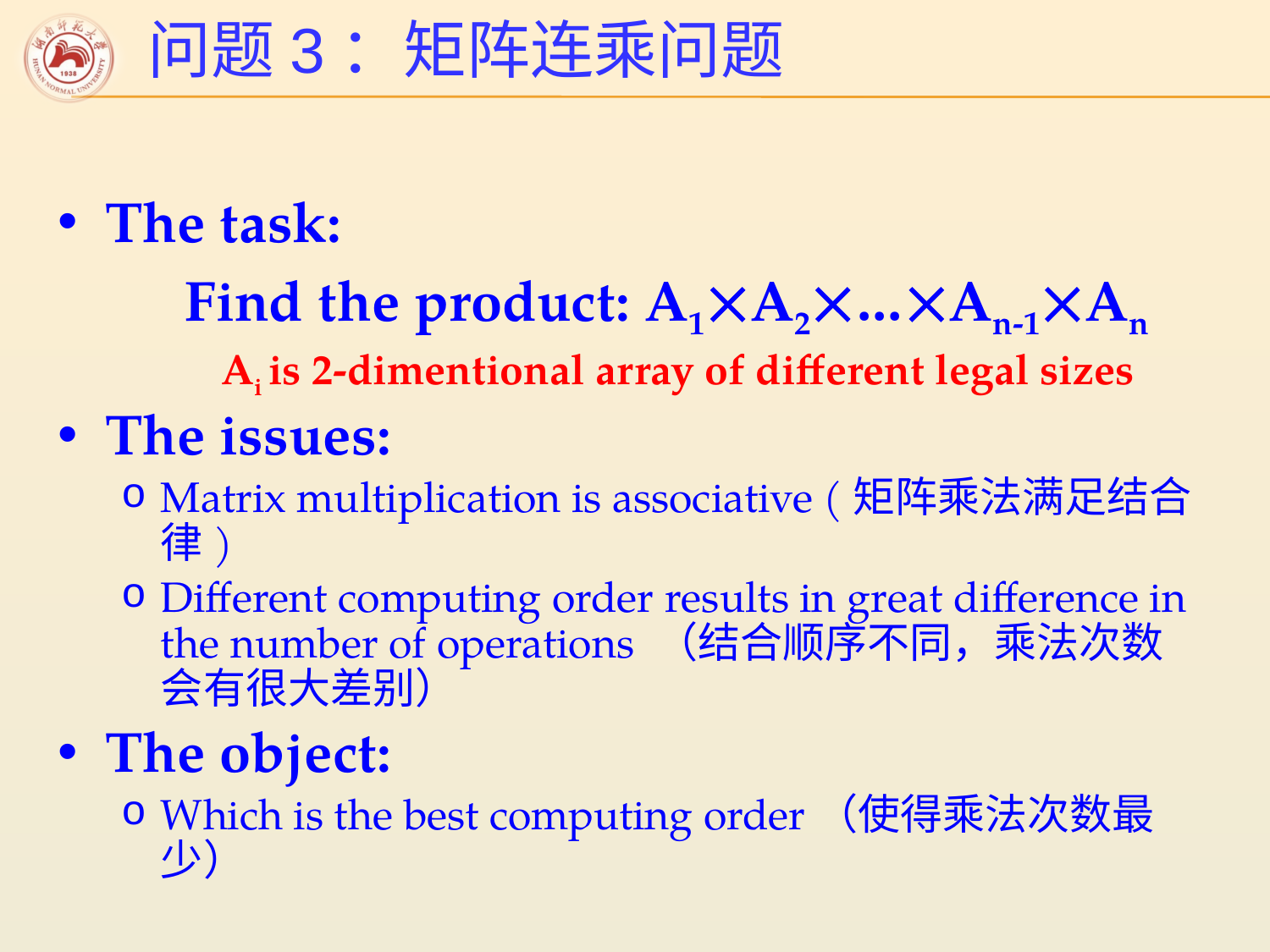

# 问题3：矩阵连乘问题
The task:
	Find the product: A1×A2×…×An-1×An
         Ai is 2-dimentional array of different legal sizes
The issues:
Matrix multiplication is associative (矩阵乘法满足结合律)
Different computing order results in great difference in the number of operations （结合顺序不同，乘法次数会有很大差别）
The object:
Which is the best computing order（使得乘法次数最少）